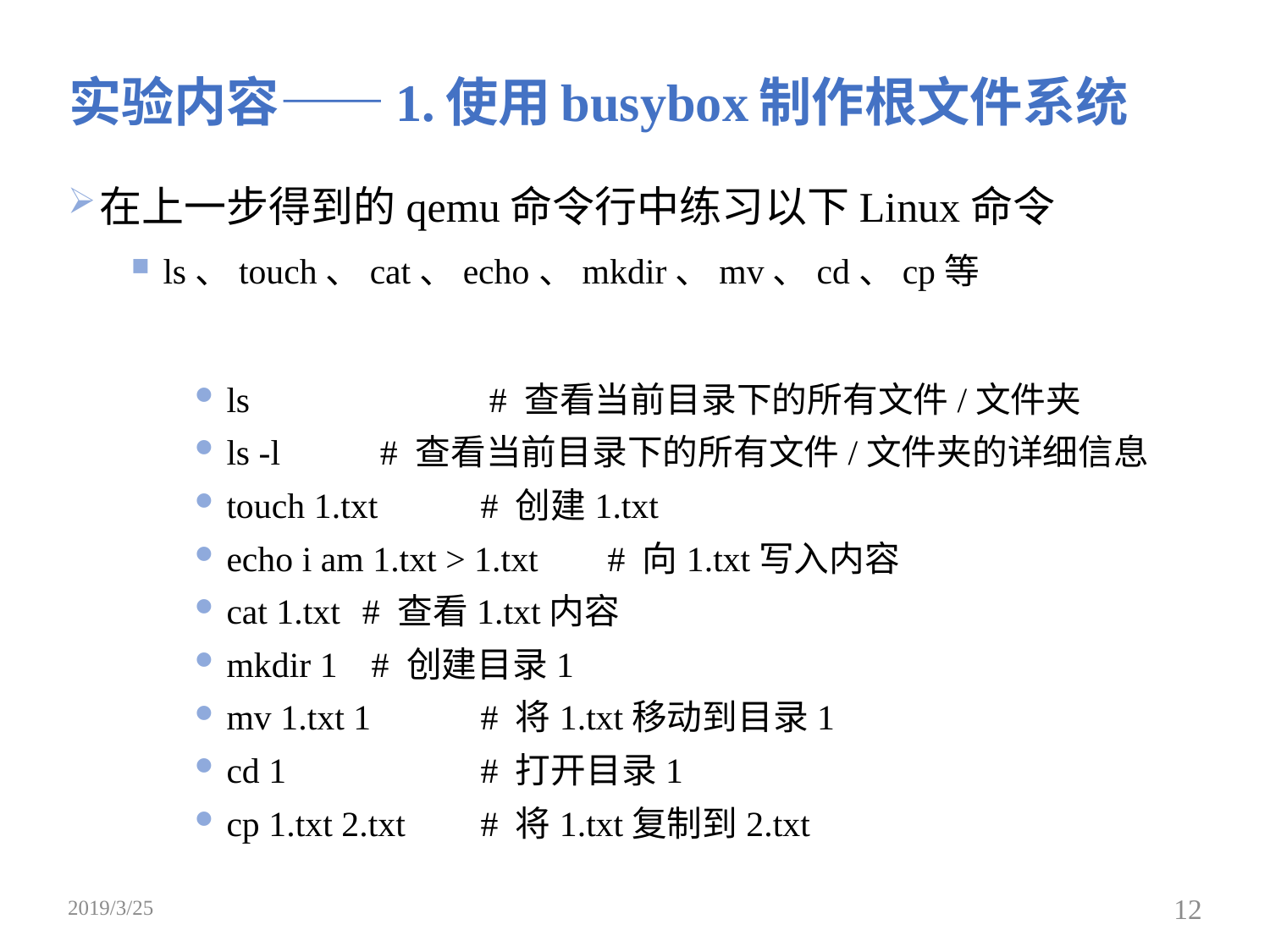

# 实验内容——1.使用busybox制作根文件系统
在上一步得到的qemu命令行中练习以下Linux命令
ls、touch、cat、echo、mkdir、mv、cd、cp等

ls   	 	 # 查看当前目录下的所有文件/文件夹
ls -l 	   # 查看当前目录下的所有文件/文件夹的详细信息
touch 1.txt   	# 创建1.txt
echo i am 1.txt > 1.txt  	# 向1.txt写入内容
cat 1.txt 	 # 查看1.txt内容
mkdir 1 	  # 创建目录1
mv 1.txt 1 	# 将1.txt移动到目录1
cd 1    		# 打开目录1
cp 1.txt 2.txt	# 将1.txt复制到2.txt
2019/3/25
12